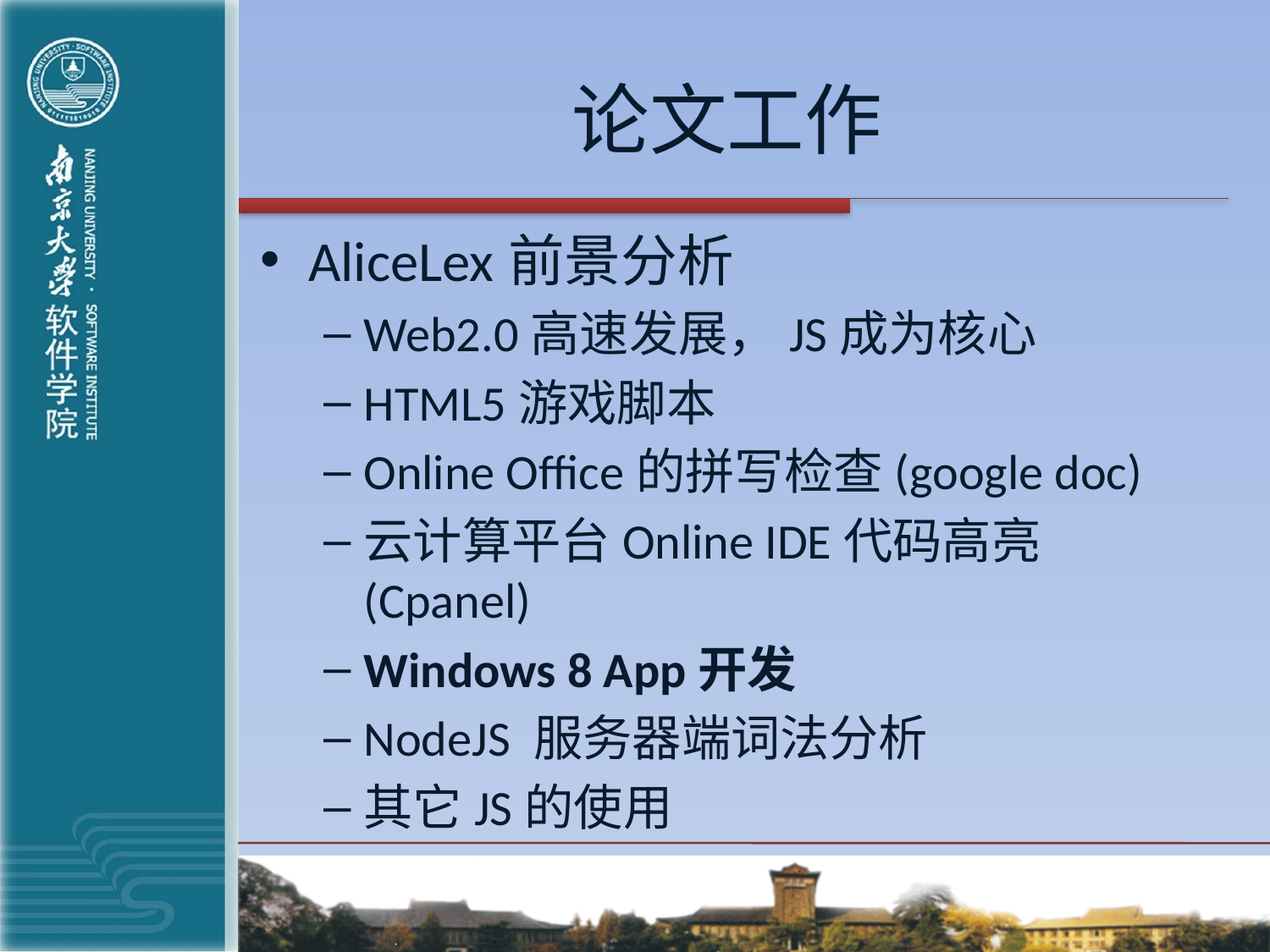

# 论文工作
AliceLex前景分析
Web2.0高速发展，JS成为核心
HTML5游戏脚本
Online Office的拼写检查(google doc)
云计算平台Online IDE代码高亮(Cpanel)
Windows 8 App开发
NodeJS 服务器端词法分析
其它JS的使用